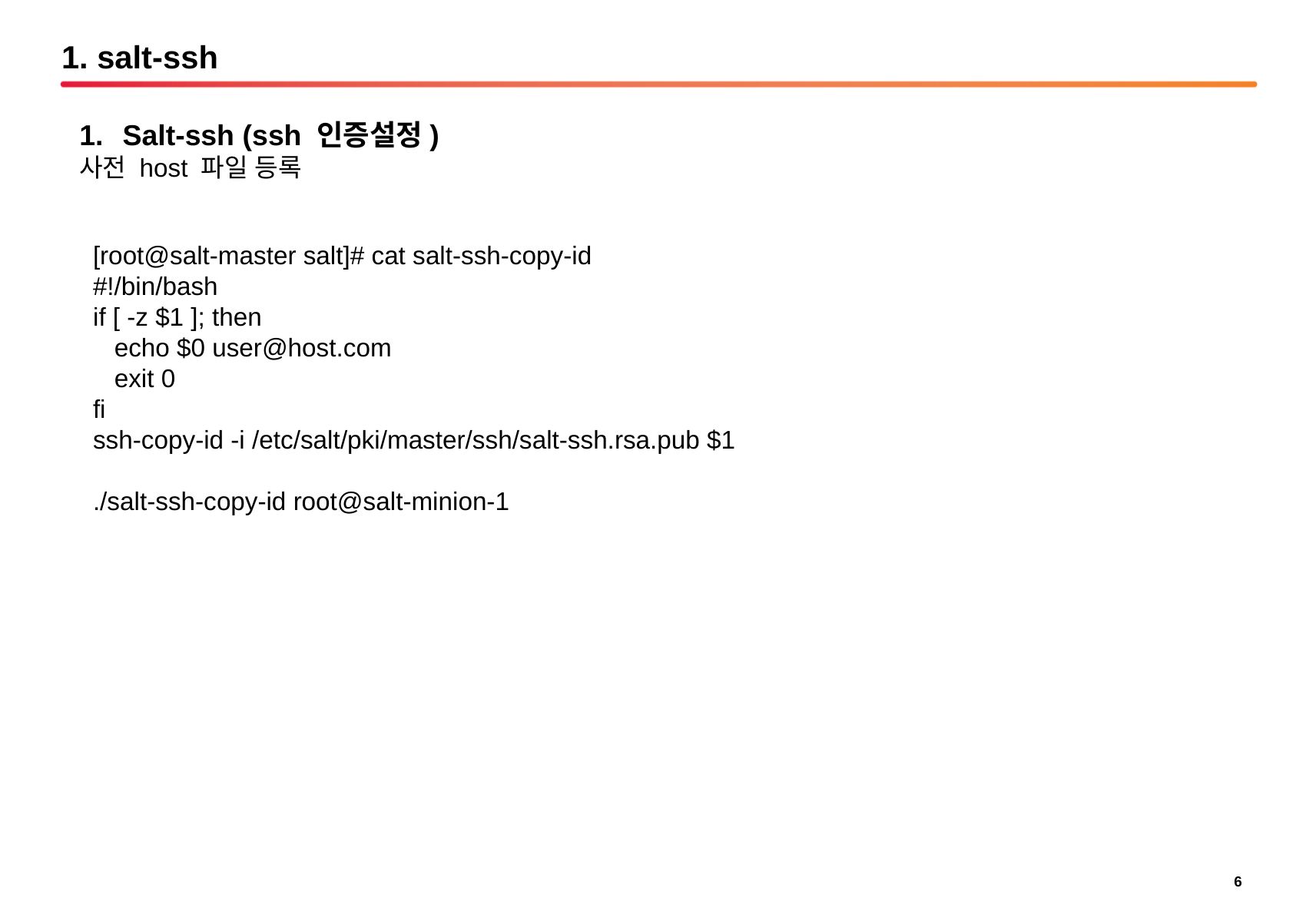

# 1. salt-ssh
Salt-ssh (ssh 인증설정)
사전 host 파일 등록

[root@salt-master salt]# cat salt-ssh-copy-id
#!/bin/bash
if [ -z $1 ]; then
   echo $0 user@host.com
   exit 0
fi
ssh-copy-id -i /etc/salt/pki/master/ssh/salt-ssh.rsa.pub $1

./salt-ssh-copy-id root@salt-minion-1